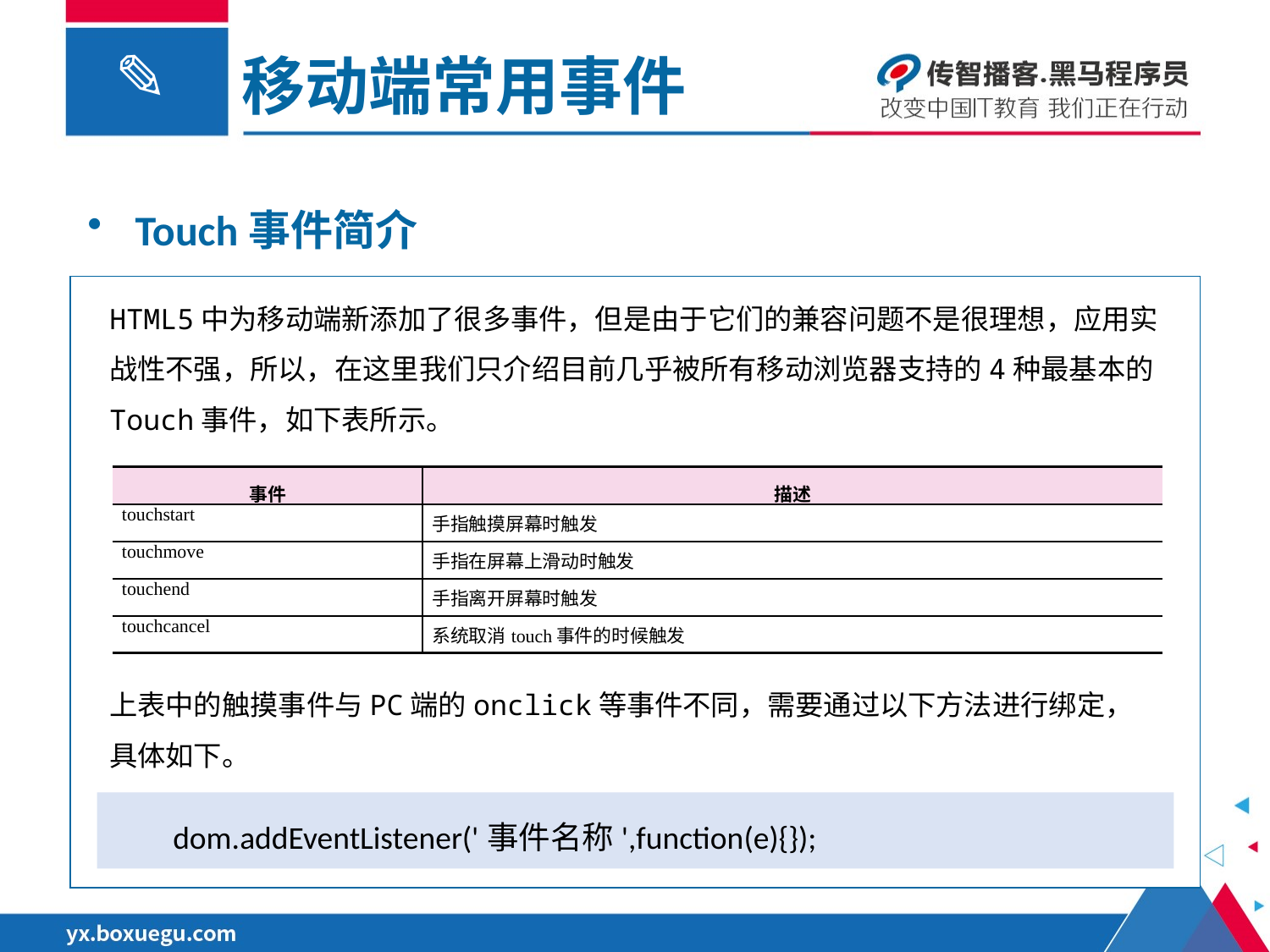

移动端常用事件
Touch事件简介

HTML5中为移动端新添加了很多事件，但是由于它们的兼容问题不是很理想，应用实战性不强，所以，在这里我们只介绍目前几乎被所有移动浏览器支持的4种最基本的Touch事件，如下表所示。
| 事件 | 描述 |
| --- | --- |
| touchstart | 手指触摸屏幕时触发 |
| touchmove | 手指在屏幕上滑动时触发 |
| touchend | 手指离开屏幕时触发 |
| touchcancel | 系统取消touch事件的时候触发 |
上表中的触摸事件与PC端的onclick等事件不同，需要通过以下方法进行绑定，具体如下。
dom.addEventListener('事件名称',function(e){});